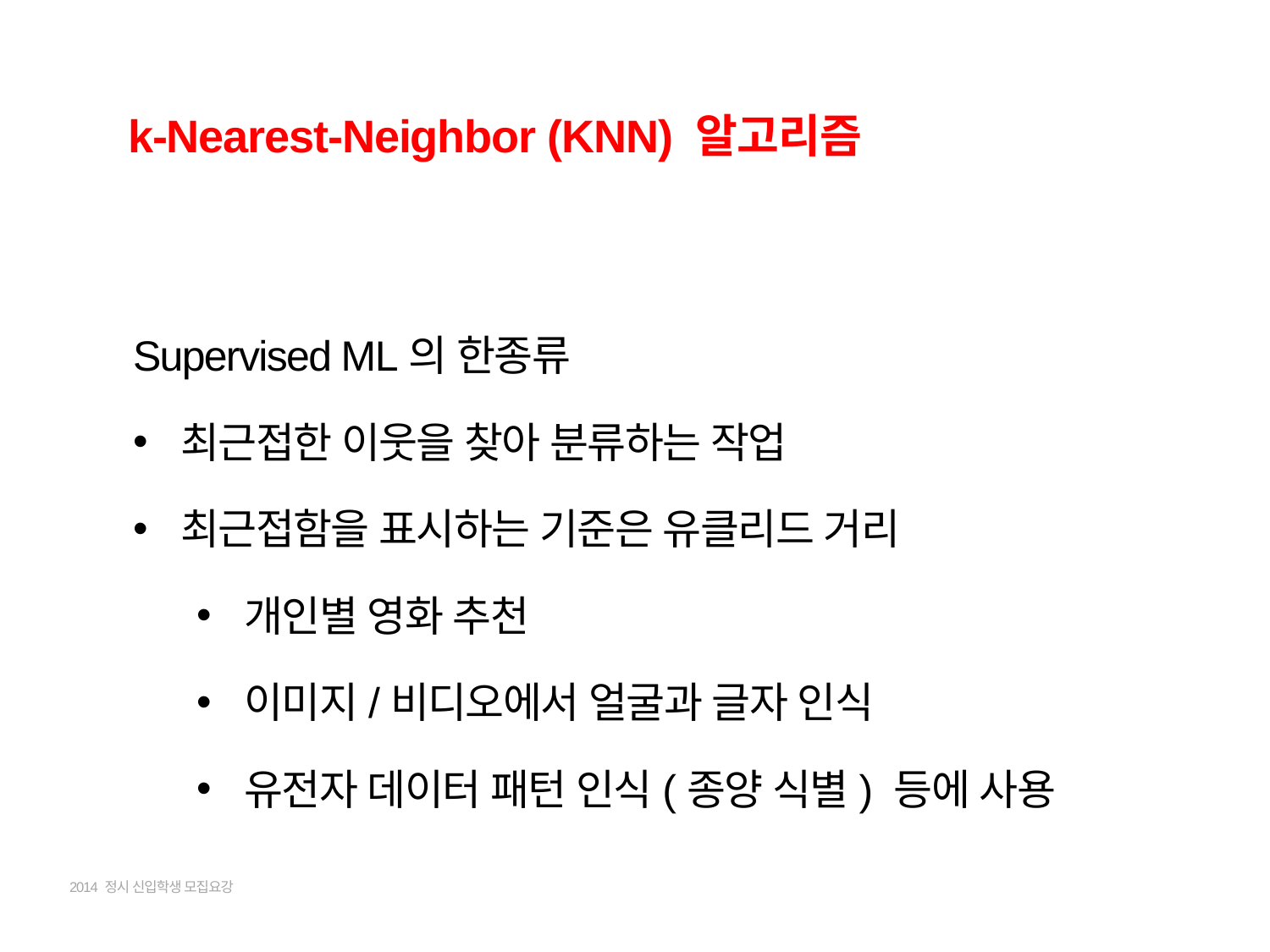

k-Nearest-Neighbor (KNN) 알고리즘
Supervised ML의 한종류
최근접한 이웃을 찾아 분류하는 작업
최근접함을 표시하는 기준은 유클리드 거리
개인별 영화 추천
이미지/비디오에서 얼굴과 글자 인식
유전자 데이터 패턴 인식(종양 식별) 등에 사용

2014 정시 신입학생 모집요강